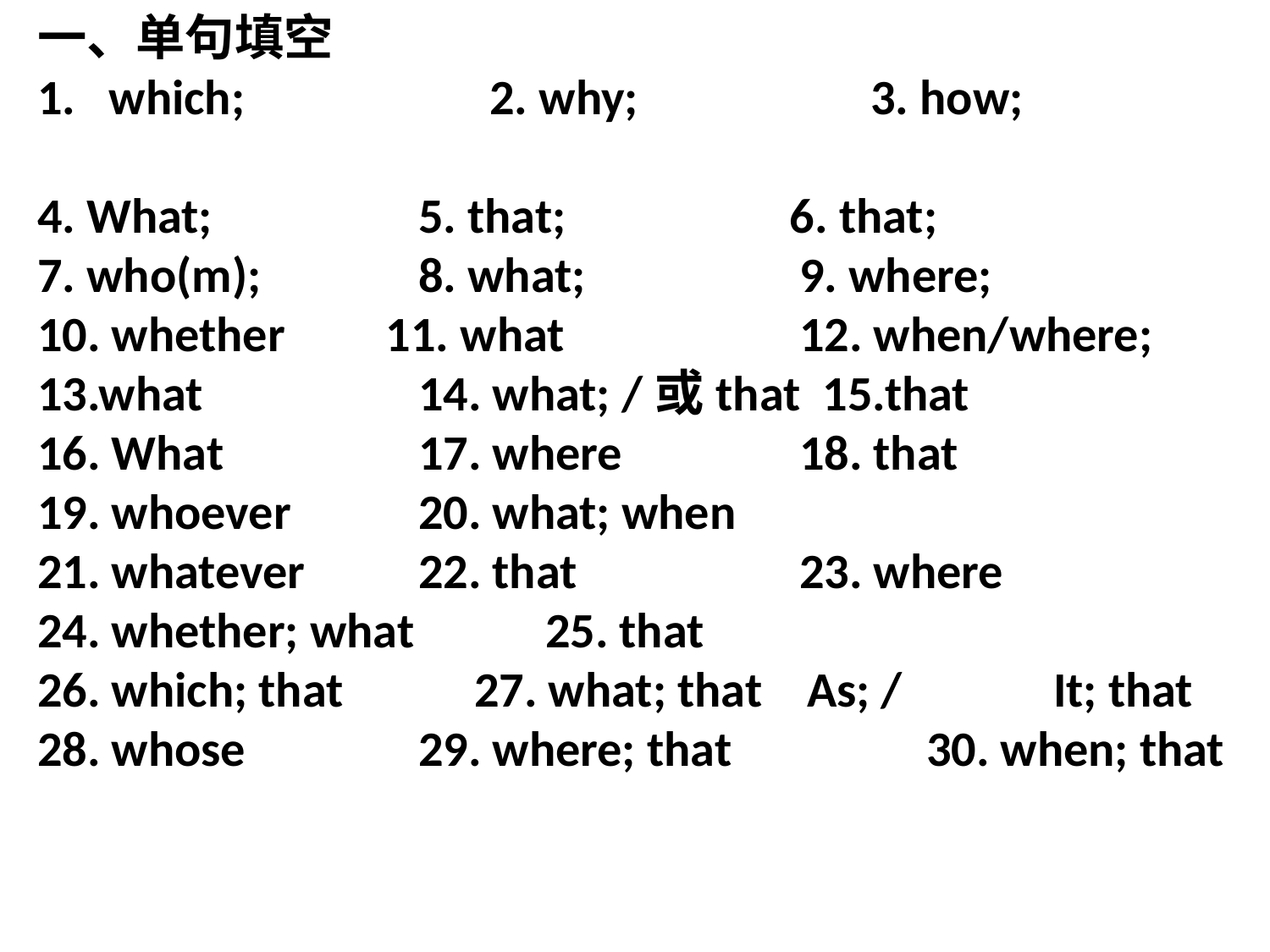

一、单句填空
which;	 	2. why; 		3. how;
4. What; 		5. that;                    6. that;
7. who(m);   	8. what; 	 	9. where;
10. whether         11. what		12. when/where;  13.what  		14. what; /或that  15.that
16. What   		17. where   		18. that
19. whoever  	20. what; when
21. whatever   	22. that 		23. where
24. whether; what  	25. that
26. which; that   	     27. what; that    As; /        	It; that
28. whose		29. where; that   		30. when; that